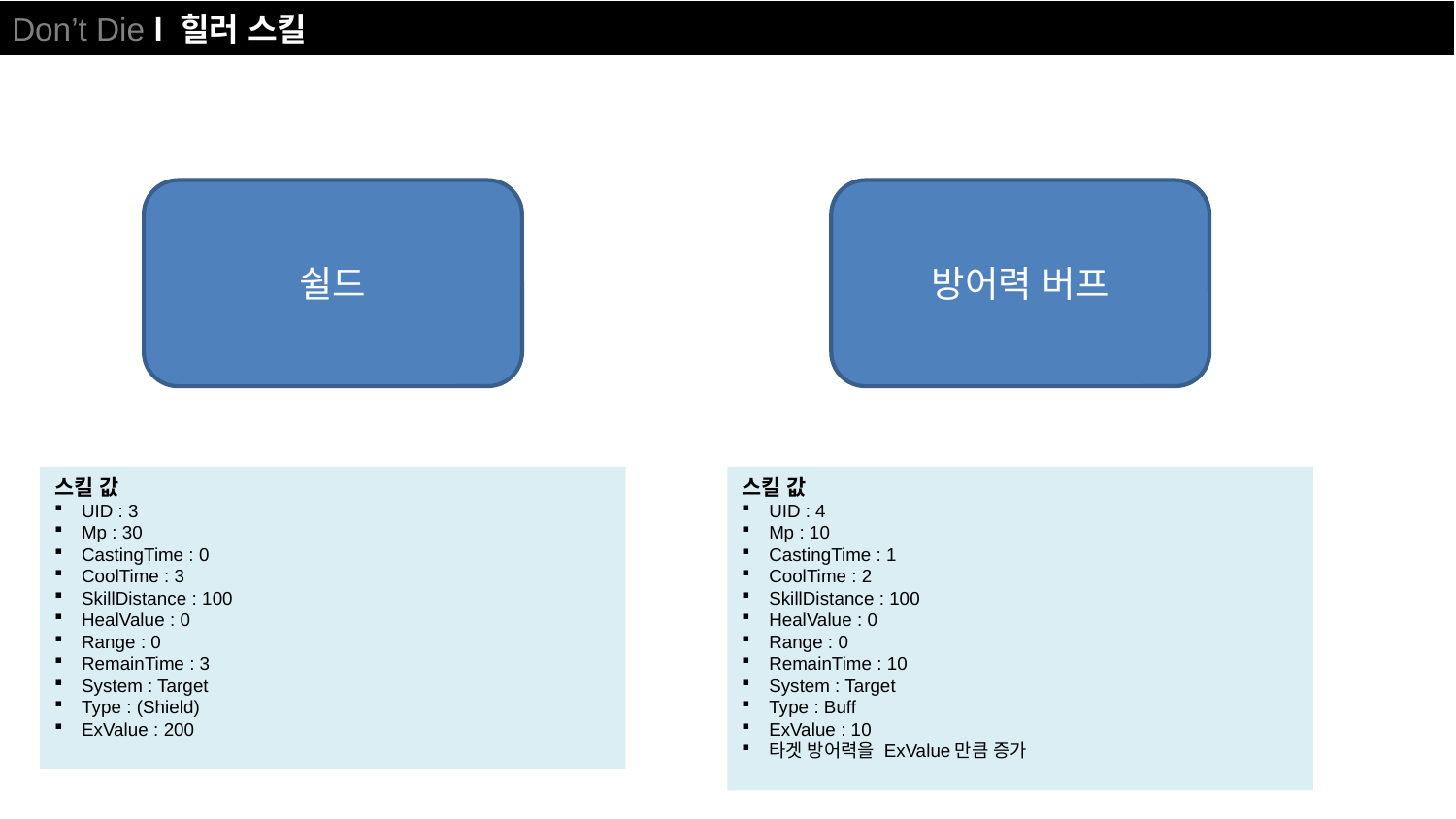

Don’t Die l 힐러 스킬
쉴드
방어력 버프
스킬 값
UID : 3
Mp : 30
CastingTime : 0
CoolTime : 3
SkillDistance : 100
HealValue : 0
Range : 0
RemainTime : 3
System : Target
Type : (Shield)
ExValue : 200

스킬 값
UID : 4
Mp : 10
CastingTime : 1
CoolTime : 2
SkillDistance : 100
HealValue : 0
Range : 0
RemainTime : 10
System : Target
Type : Buff
ExValue : 10
타겟 방어력을 ExValue만큼 증가